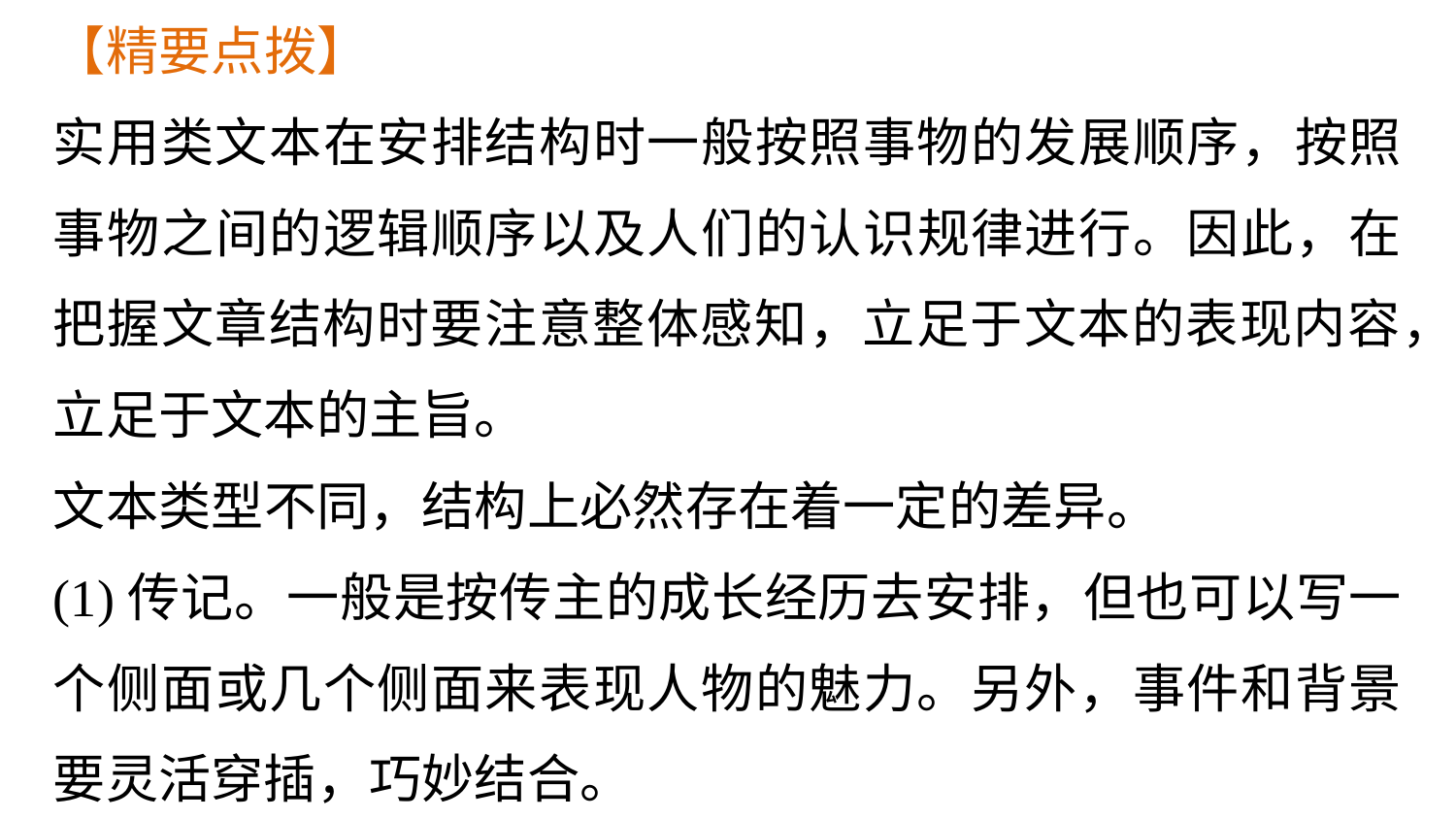

【精要点拨】
实用类文本在安排结构时一般按照事物的发展顺序，按照事物之间的逻辑顺序以及人们的认识规律进行。因此，在把握文章结构时要注意整体感知，立足于文本的表现内容，立足于文本的主旨。
文本类型不同，结构上必然存在着一定的差异。
(1)传记。一般是按传主的成长经历去安排，但也可以写一个侧面或几个侧面来表现人物的魅力。另外，事件和背景要灵活穿插，巧妙结合。